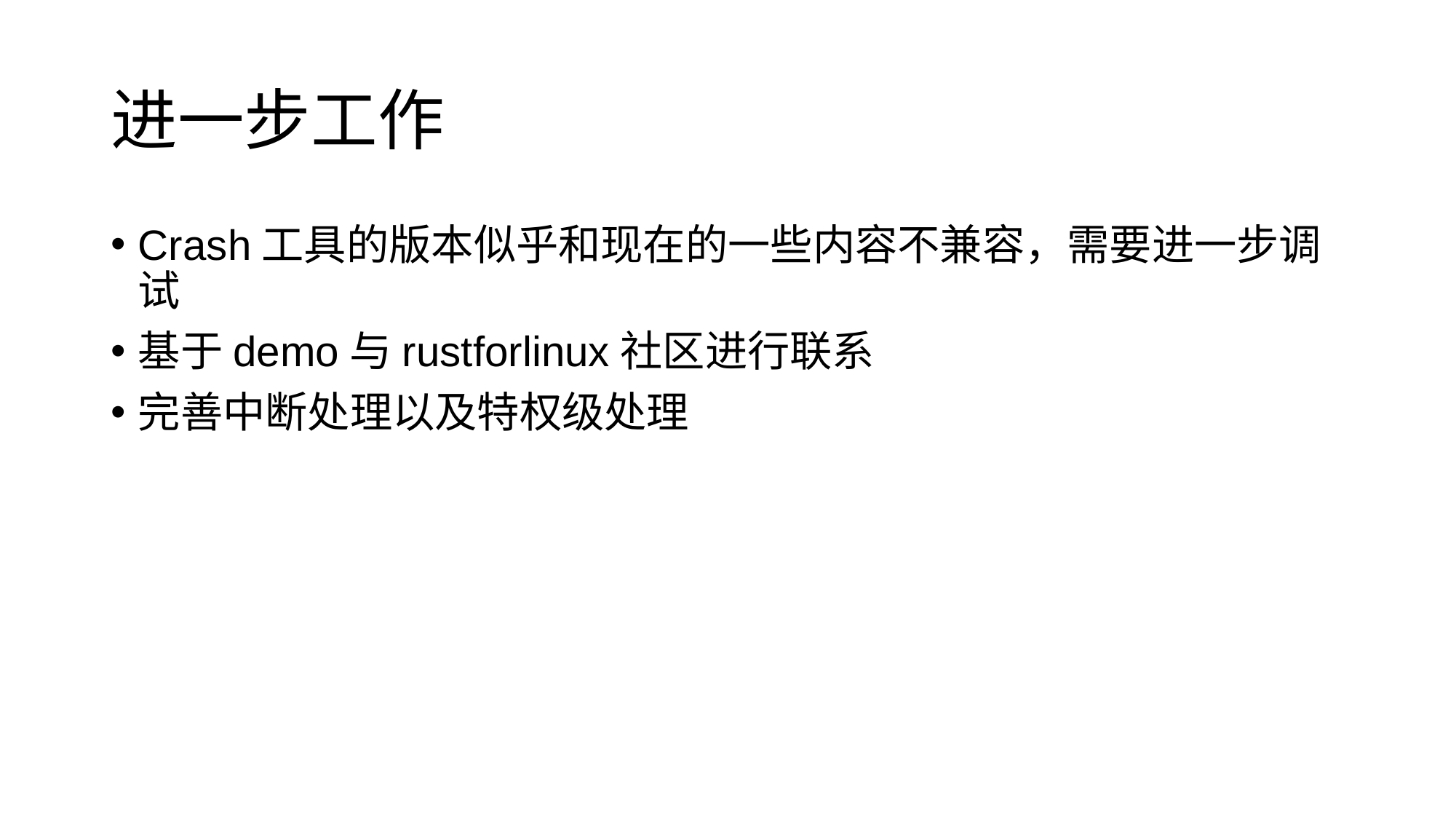

# 进一步工作
Crash工具的版本似乎和现在的一些内容不兼容，需要进一步调试
基于demo与rustforlinux社区进行联系
完善中断处理以及特权级处理